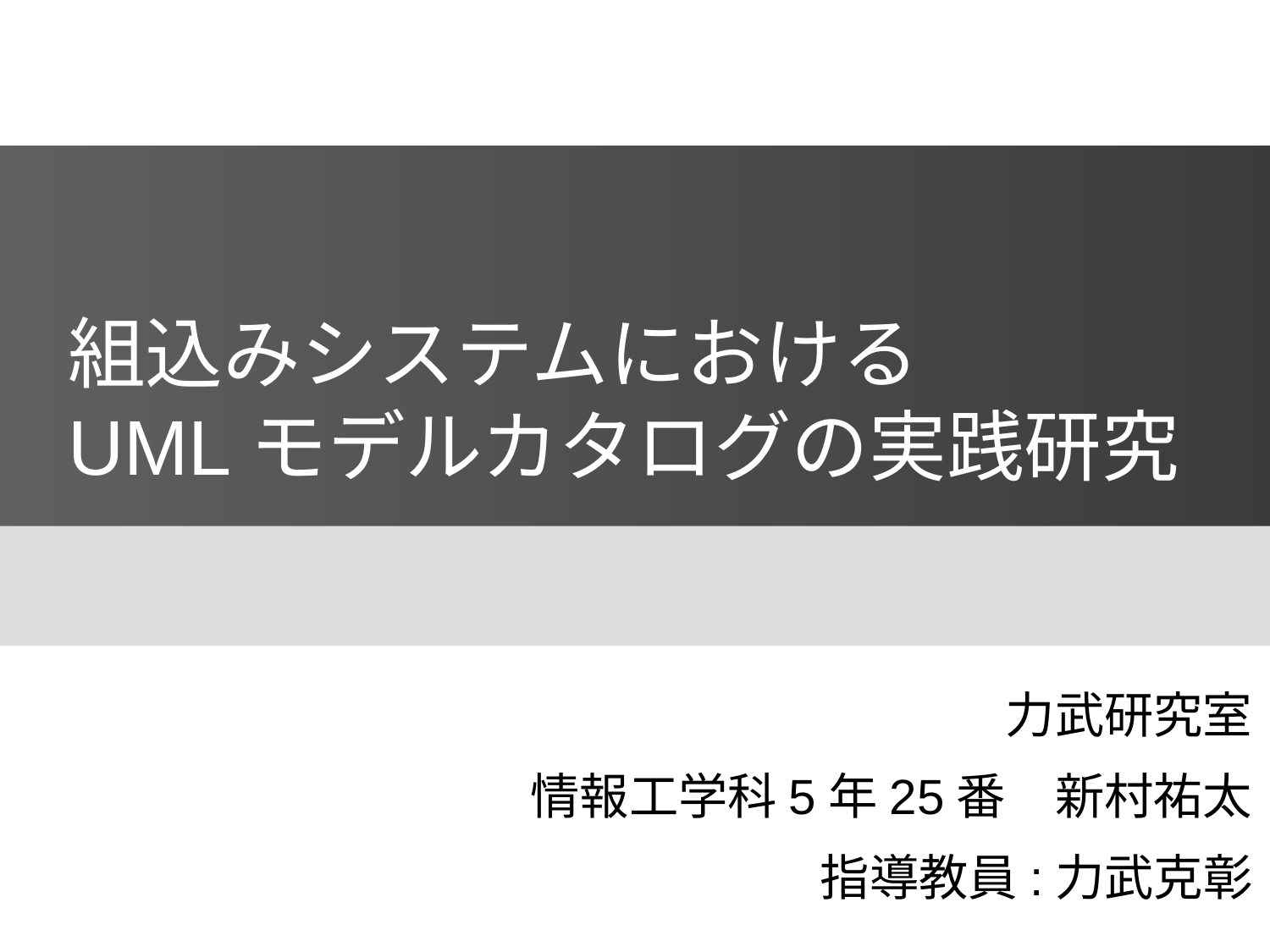

# 組込みシステムにおける UMLモデルカタログの実践研究
力武研究室
情報工学科5年25番　新村祐太
指導教員:力武克彰